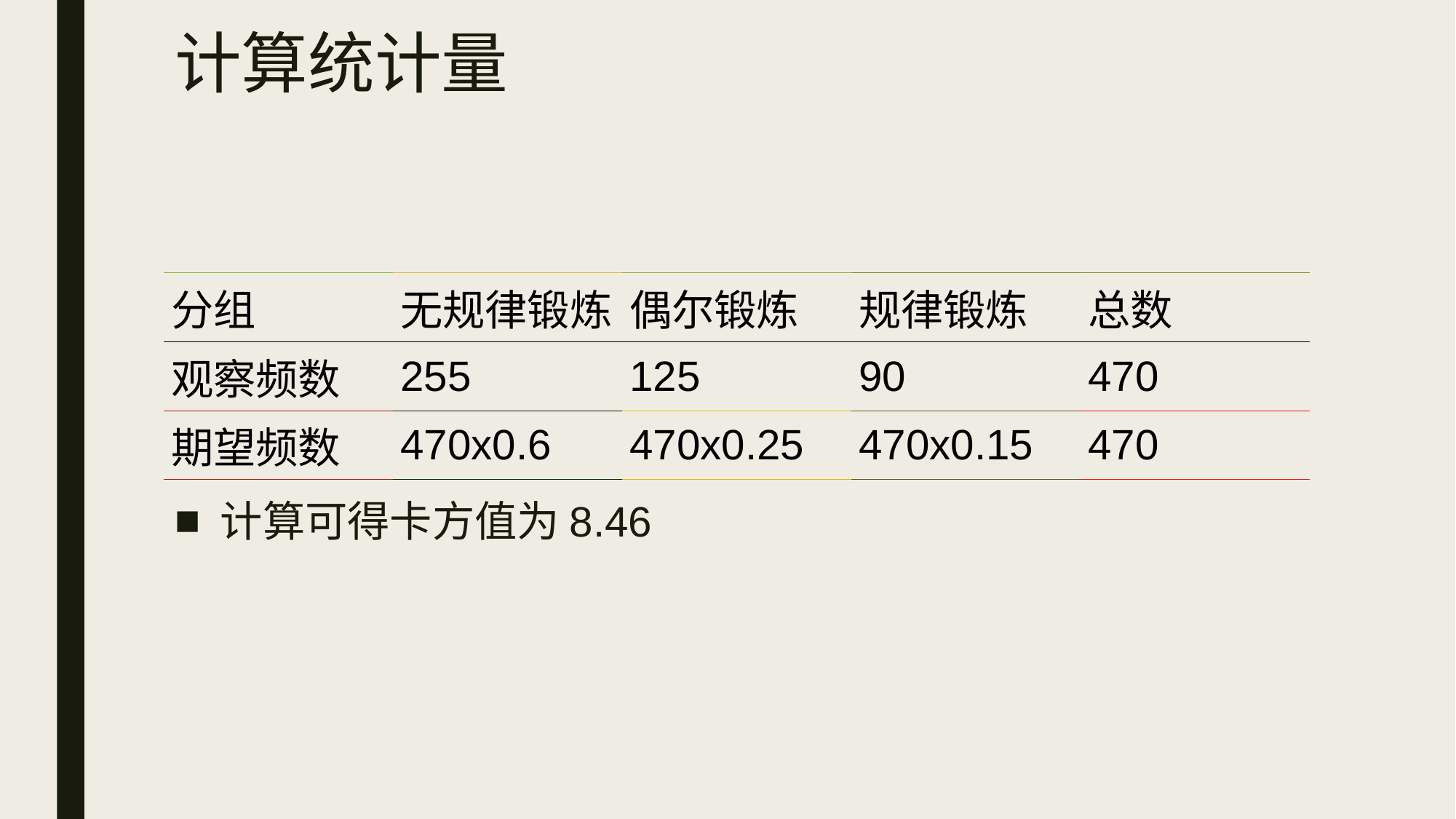

# 计算统计量
| 分组 | 无规律锻炼 | 偶尔锻炼 | 规律锻炼 | 总数 |
| --- | --- | --- | --- | --- |
| 观察频数 | 255 | 125 | 90 | 470 |
| 期望频数 | 470x0.6 | 470x0.25 | 470x0.15 | 470 |
计算可得卡方值为8.46